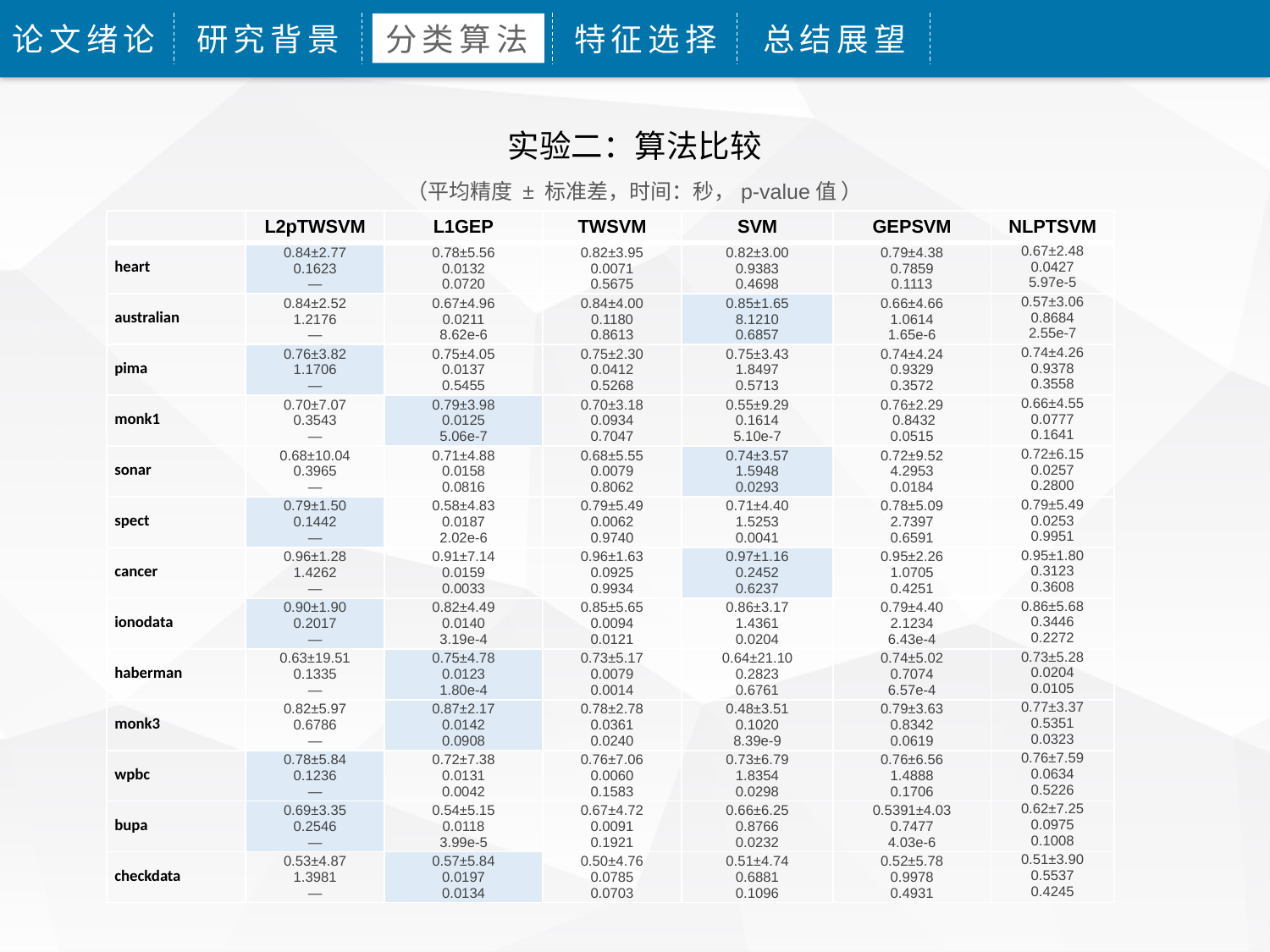

论文绪论
研究背景
分类算法
特征选择
总结展望

实验二：算法比较
（平均精度 ± 标准差，时间：秒，p-value值 ）
|  | L2pTWSVM | L1GEP | TWSVM | SVM | GEPSVM | NLPTSVM |
| --- | --- | --- | --- | --- | --- | --- |
| heart | 0.84±2.77 0.1623 — | 0.78±5.56 0.0132 0.0720 | 0.82±3.95 0.0071 0.5675 | 0.82±3.00 0.9383 0.4698 | 0.79±4.38 0.7859 0.1113 | 0.67±2.48 0.0427 5.97e-5 |
| australian | 0.84±2.52 1.2176 — | 0.67±4.96 0.0211 8.62e-6 | 0.84±4.00 0.1180 0.8613 | 0.85±1.65 8.1210 0.6857 | 0.66±4.66 1.0614 1.65e-6 | 0.57±3.06 0.8684 2.55e-7 |
| pima | 0.76±3.82 1.1706 — | 0.75±4.05 0.0137 0.5455 | 0.75±2.30 0.0412 0.5268 | 0.75±3.43 1.8497 0.5713 | 0.74±4.24 0.9329 0.3572 | 0.74±4.26 0.9378 0.3558 |
| monk1 | 0.70±7.07 0.3543 — | 0.79±3.98 0.0125 5.06e-7 | 0.70±3.18 0.0934 0.7047 | 0.55±9.29 0.1614 5.10e-7 | 0.76±2.29 0.8432 0.0515 | 0.66±4.55 0.0777 0.1641 |
| sonar | 0.68±10.04 0.3965 — | 0.71±4.88 0.0158 0.0816 | 0.68±5.55 0.0079 0.8062 | 0.74±3.57 1.5948 0.0293 | 0.72±9.52 4.2953 0.0184 | 0.72±6.15 0.0257 0.2800 |
| spect | 0.79±1.50 0.1442 — | 0.58±4.83 0.0187 2.02e-6 | 0.79±5.49 0.0062 0.9740 | 0.71±4.40 1.5253 0.0041 | 0.78±5.09 2.7397 0.6591 | 0.79±5.49 0.0253 0.9951 |
| cancer | 0.96±1.28 1.4262 — | 0.91±7.14 0.0159 0.0033 | 0.96±1.63 0.0925 0.9934 | 0.97±1.16 0.2452 0.6237 | 0.95±2.26 1.0705 0.4251 | 0.95±1.80 0.3123 0.3608 |
| ionodata | 0.90±1.90 0.2017 — | 0.82±4.49 0.0140 3.19e-4 | 0.85±5.65 0.0094 0.0121 | 0.86±3.17 1.4361 0.0204 | 0.79±4.40 2.1234 6.43e-4 | 0.86±5.68 0.3446 0.2272 |
| haberman | 0.63±19.51 0.1335 — | 0.75±4.78 0.0123 1.80e-4 | 0.73±5.17 0.0079 0.0014 | 0.64±21.10 0.2823 0.6761 | 0.74±5.02 0.7074 6.57e-4 | 0.73±5.28 0.0204 0.0105 |
| monk3 | 0.82±5.97 0.6786 — | 0.87±2.17 0.0142 0.0908 | 0.78±2.78 0.0361 0.0240 | 0.48±3.51 0.1020 8.39e-9 | 0.79±3.63 0.8342 0.0619 | 0.77±3.37 0.5351 0.0323 |
| wpbc | 0.78±5.84 0.1236 — | 0.72±7.38 0.0131 0.0042 | 0.76±7.06 0.0060 0.1583 | 0.73±6.79 1.8354 0.0298 | 0.76±6.56 1.4888 0.1706 | 0.76±7.59 0.0634 0.5226 |
| bupa | 0.69±3.35 0.2546 — | 0.54±5.15 0.0118 3.99e-5 | 0.67±4.72 0.0091 0.1921 | 0.66±6.25 0.8766 0.0232 | 0.5391±4.03 0.7477 4.03e-6 | 0.62±7.25 0.0975 0.1008 |
| checkdata | 0.53±4.87 1.3981 — | 0.57±5.84 0.0197 0.0134 | 0.50±4.76 0.0785 0.0703 | 0.51±4.74 0.6881 0.1096 | 0.52±5.78 0.9978 0.4931 | 0.51±3.90 0.5537 0.4245 |